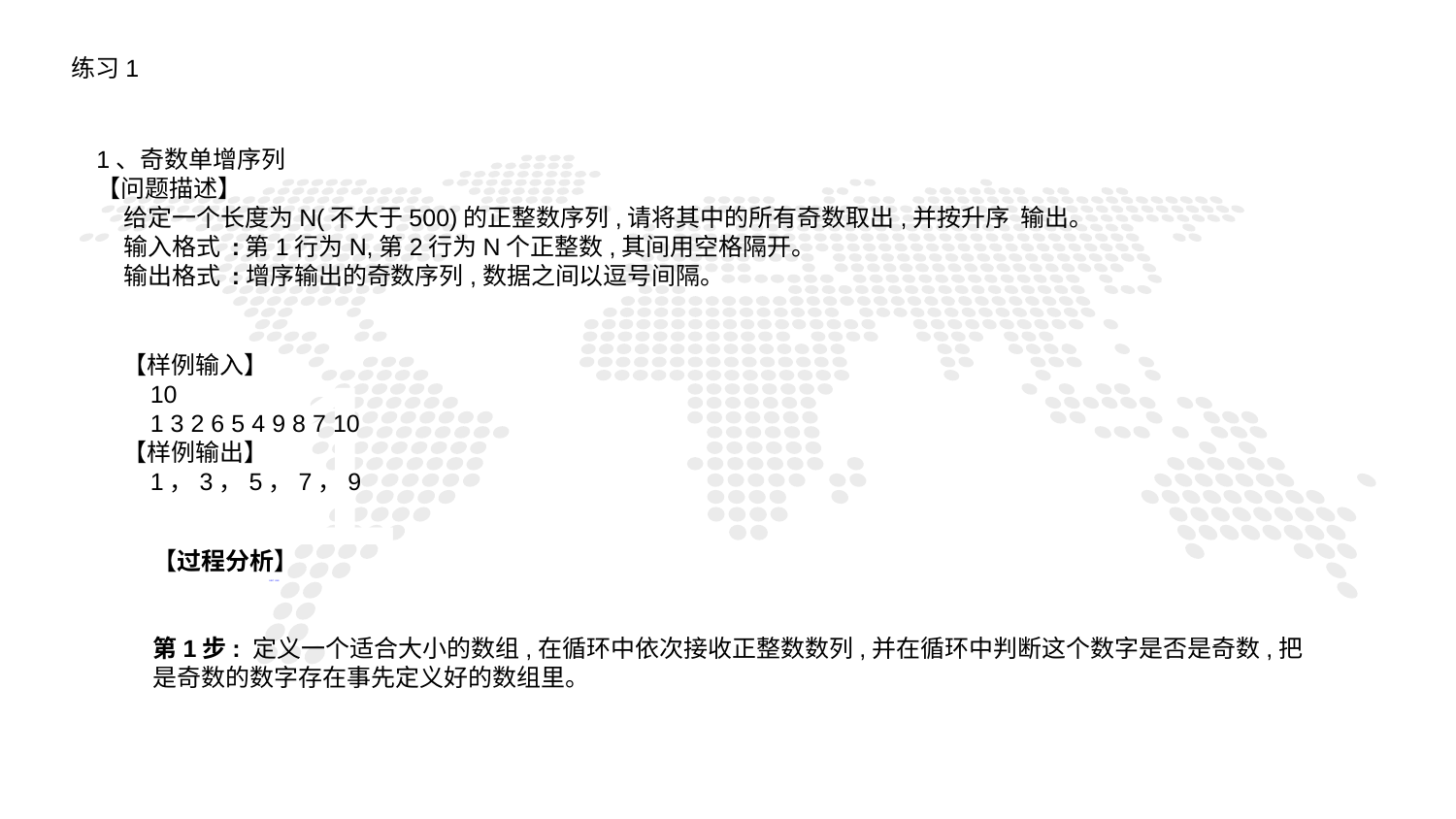

练习1
1、奇数单增序列
【问题描述】
    给定一个长度为N(不大于500)的正整数序列,请将其中的所有奇数取出,并按升序  输出。
    输入格式 :第1行为N,第2行为N个正整数,其间用空格隔开。
    输出格式 :增序输出的奇数序列,数据之间以逗号间隔。

1
【样例输入】
    10
    1 3 2 6 5 4 9 8 7 10
【样例输出】
    1，3，5，7，9
【过程分析】
PART  ONE
第1步: 定义一个适合大小的数组,在循环中依次接收正整数数列,并在循环中判断这个数字是否是奇数,把是奇数的数字存在事先定义好的数组里。